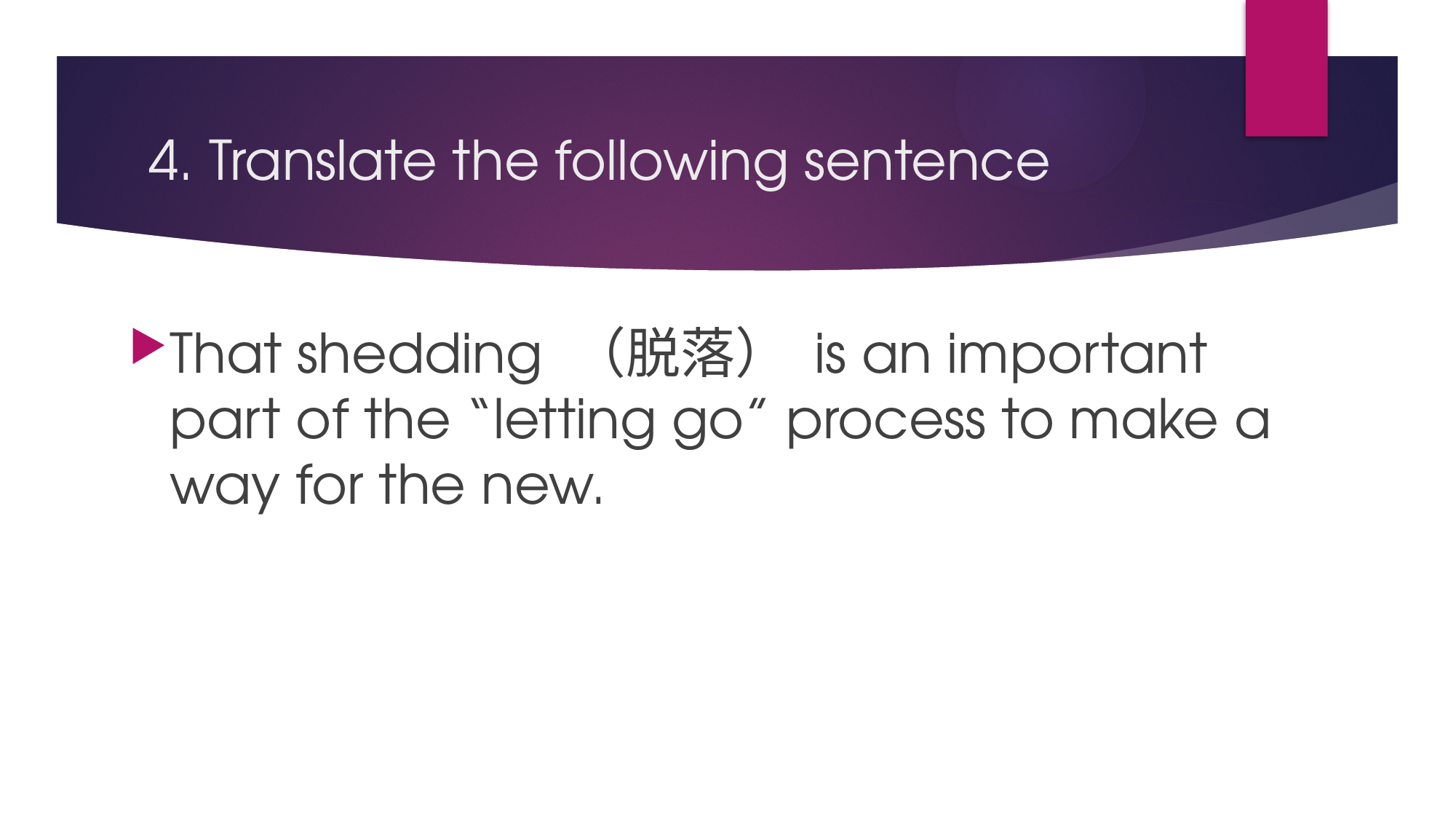

# 4. Translate the following sentence
That shedding （脱落） is an important part of the “letting go” process to make a way for the new.